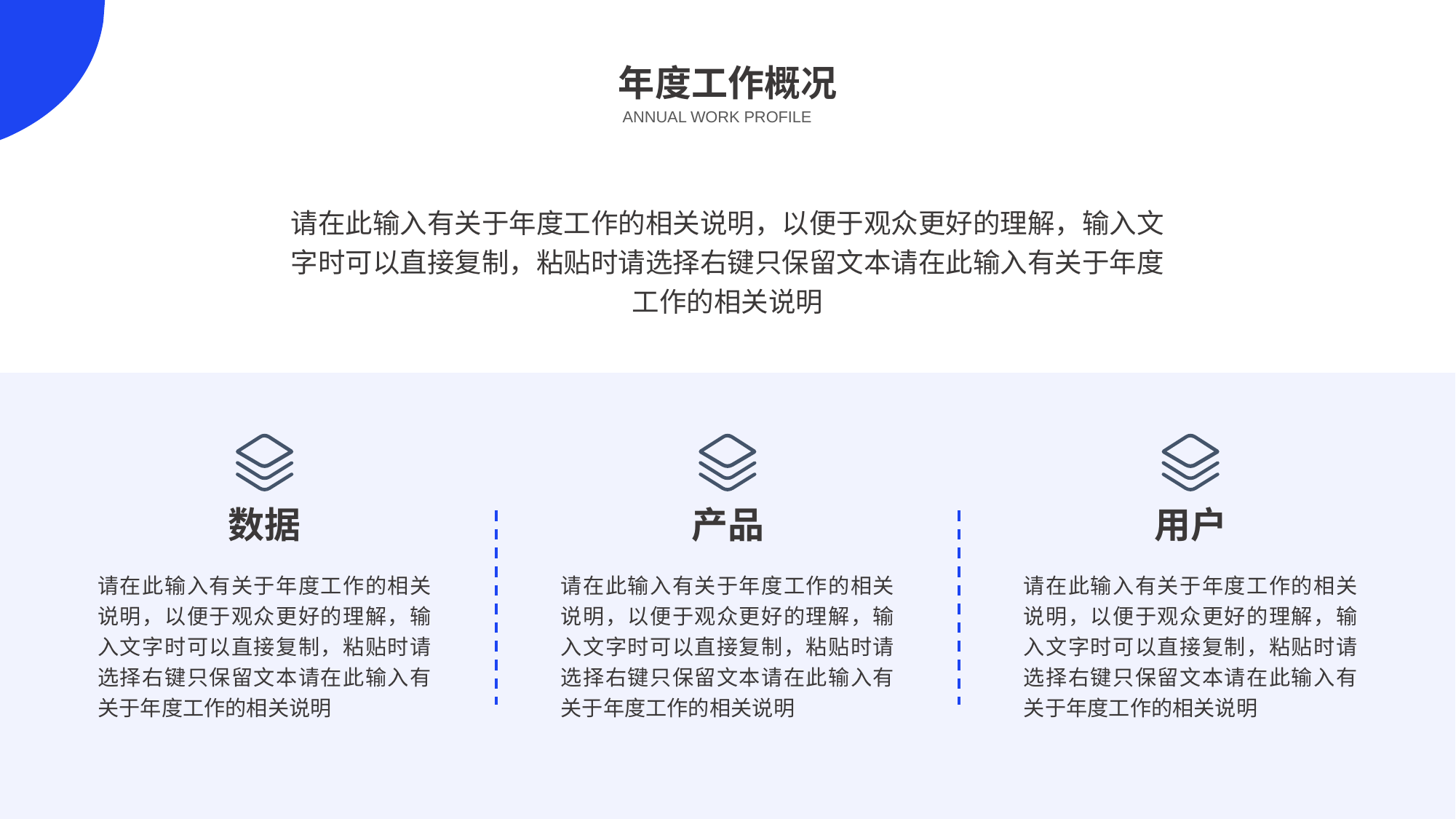

年度工作概况
ANNUAL WORK PROFILE
请在此输入有关于年度工作的相关说明，以便于观众更好的理解，输入文字时可以直接复制，粘贴时请选择右键只保留文本请在此输入有关于年度工作的相关说明

数据
产品
用户
请在此输入有关于年度工作的相关说明，以便于观众更好的理解，输入文字时可以直接复制，粘贴时请选择右键只保留文本请在此输入有关于年度工作的相关说明
请在此输入有关于年度工作的相关说明，以便于观众更好的理解，输入文字时可以直接复制，粘贴时请选择右键只保留文本请在此输入有关于年度工作的相关说明
请在此输入有关于年度工作的相关说明，以便于观众更好的理解，输入文字时可以直接复制，粘贴时请选择右键只保留文本请在此输入有关于年度工作的相关说明